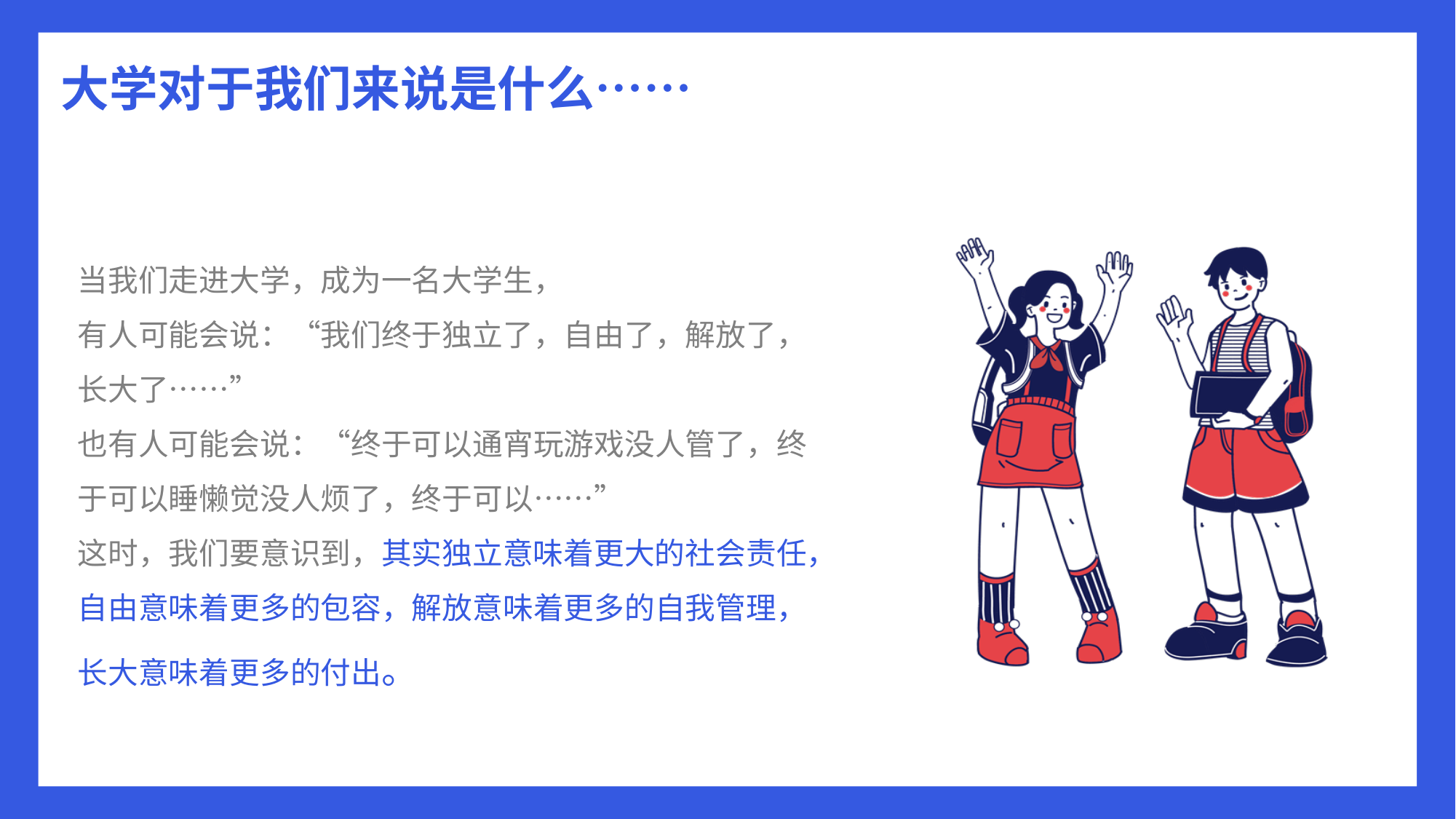

大学对于我们来说是什么……

当我们走进大学，成为一名大学生，
有人可能会说：“我们终于独立了，自由了，解放了，长大了……”
也有人可能会说：“终于可以通宵玩游戏没人管了，终于可以睡懒觉没人烦了，终于可以……”
这时，我们要意识到，其实独立意味着更大的社会责任，自由意味着更多的包容，解放意味着更多的自我管理，长大意味着更多的付出。